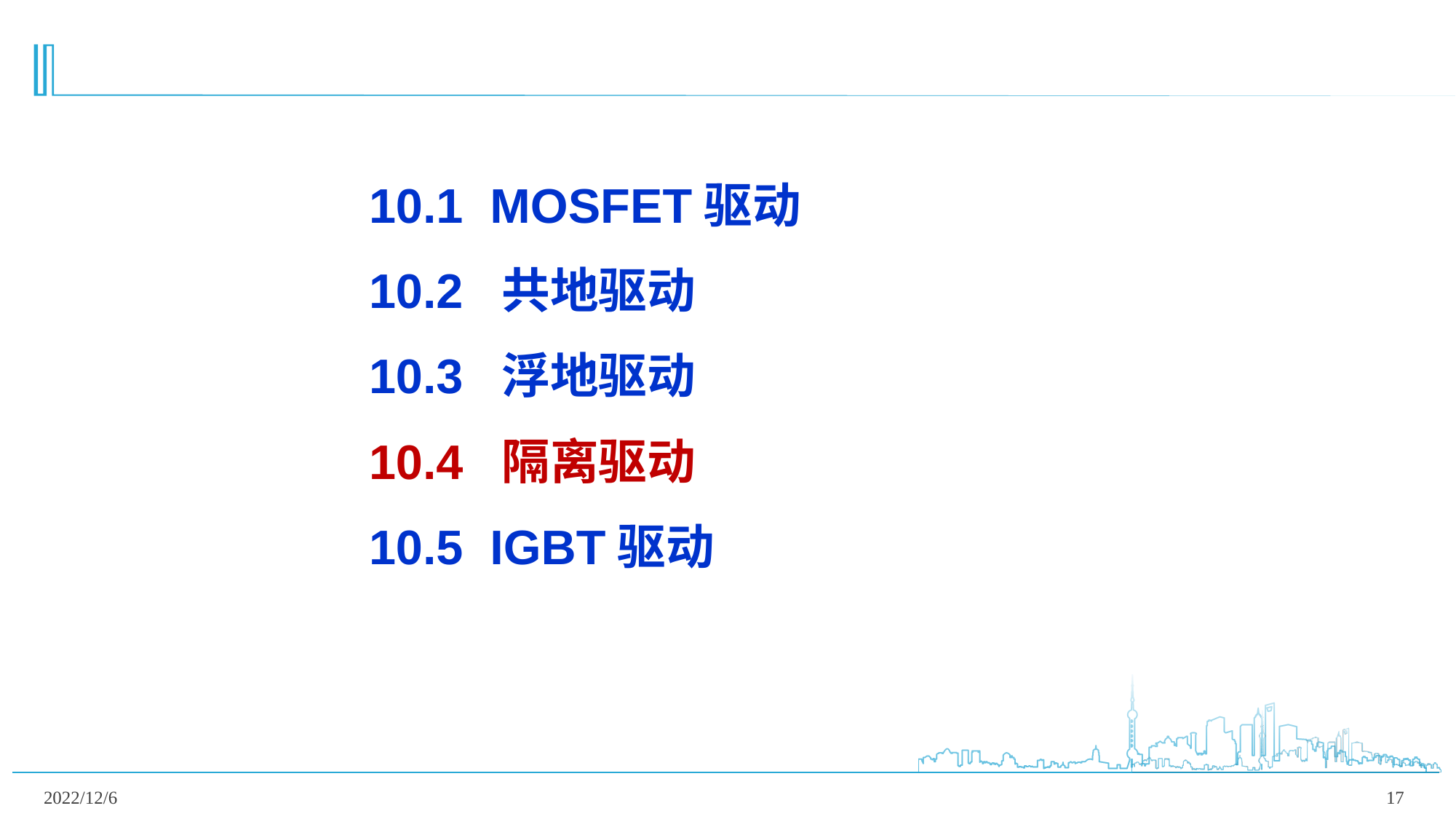

10.1  MOSFET驱动
10.2  共地驱动
10.3  浮地驱动
10.4  隔离驱动
10.5  IGBT驱动